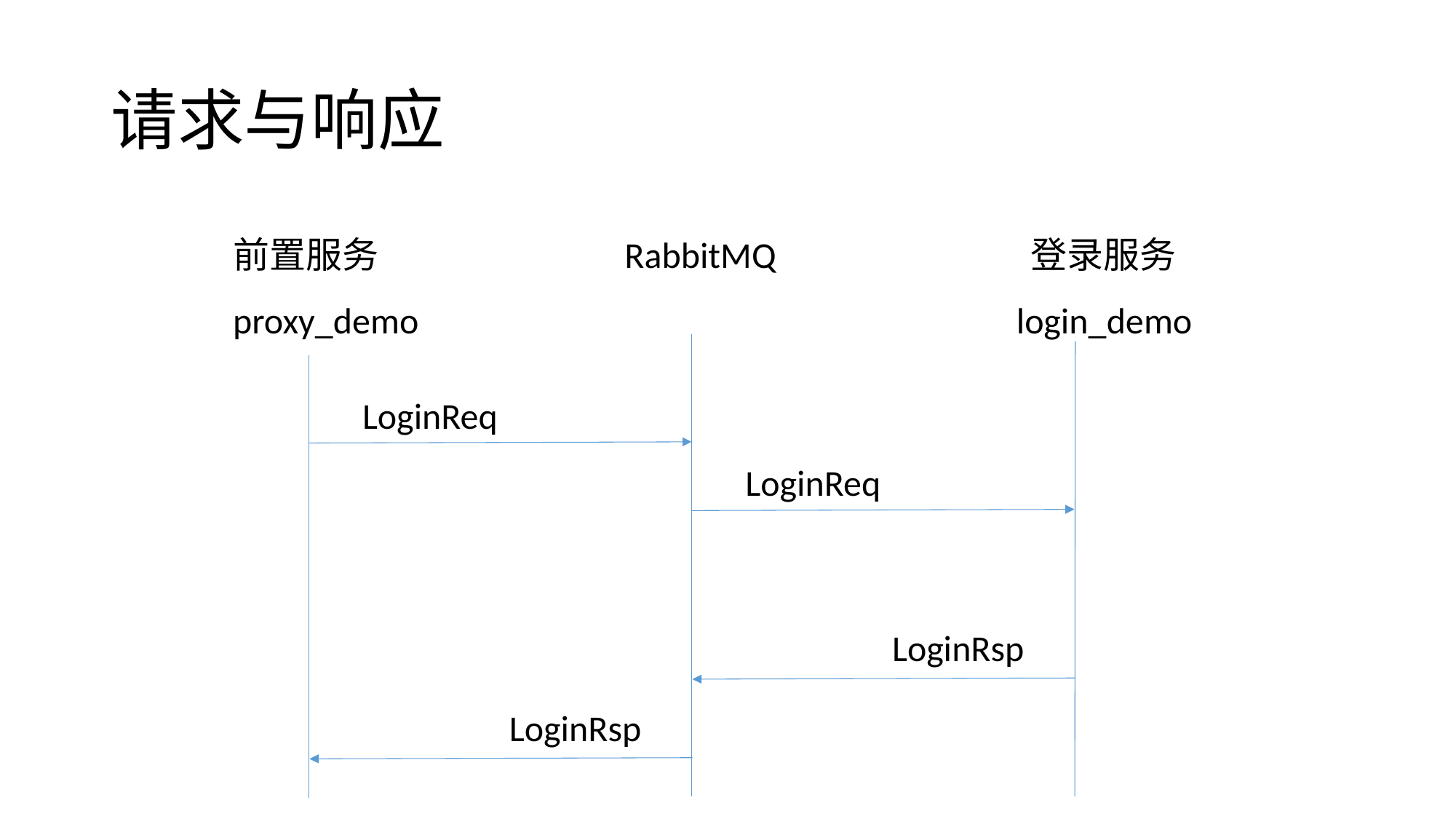

# 请求与响应
前置服务                             RabbitMQ                              登录服务
proxy_demo                                                                         login_demo
LoginReq
LoginReq
LoginRsp
LoginRsp